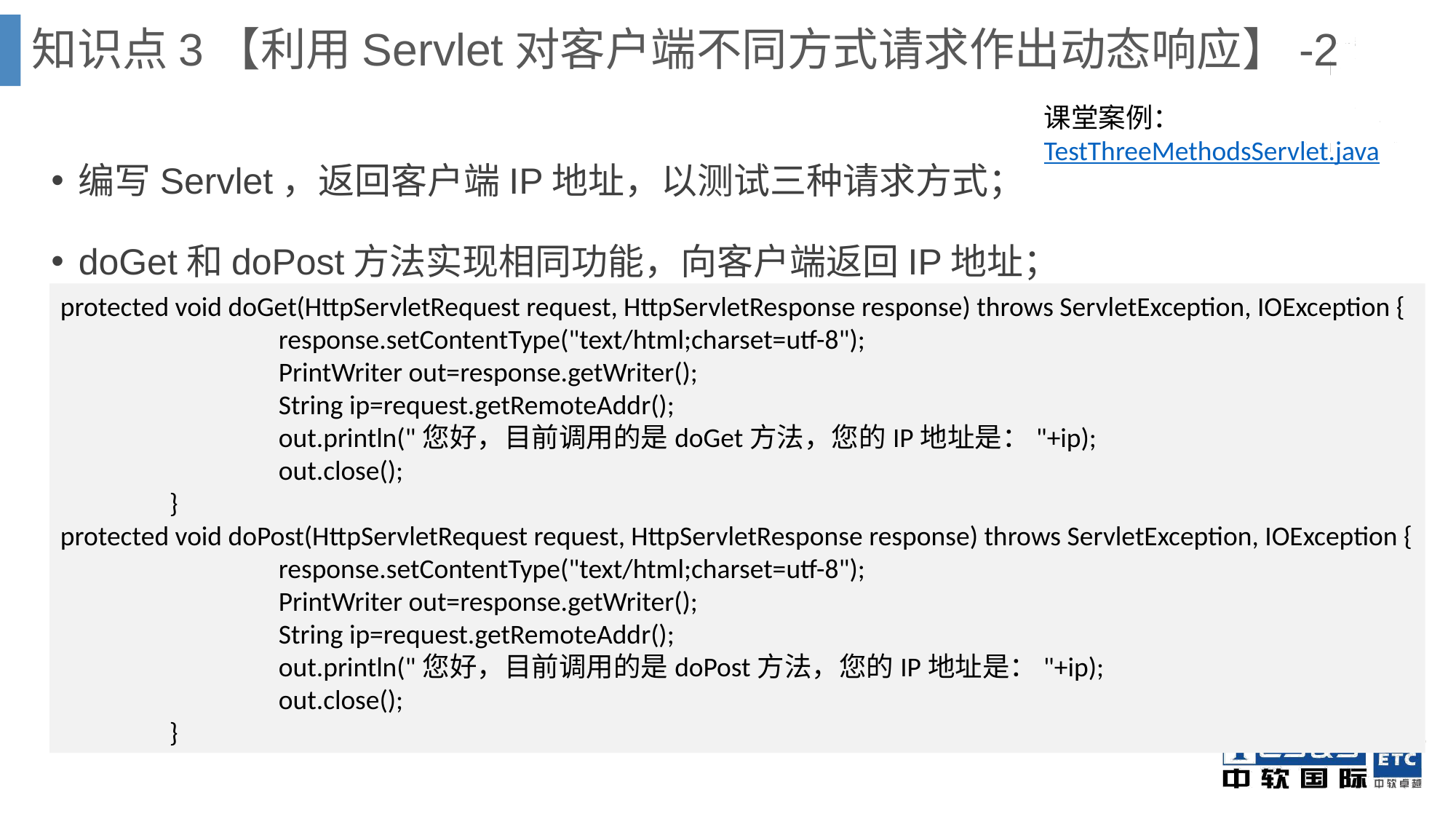

知识点3【利用Servlet对客户端不同方式请求作出动态响应】-2
课堂案例：TestThreeMethodsServlet.java
编写Servlet，返回客户端IP地址，以测试三种请求方式；
doGet和doPost方法实现相同功能，向客户端返回IP地址；
protected void doGet(HttpServletRequest request, HttpServletResponse response) throws ServletException, IOException {
		response.setContentType("text/html;charset=utf-8");
		PrintWriter out=response.getWriter();
		String ip=request.getRemoteAddr();
		out.println("您好，目前调用的是doGet方法，您的IP地址是："+ip);
		out.close();
	}
protected void doPost(HttpServletRequest request, HttpServletResponse response) throws ServletException, IOException {
		response.setContentType("text/html;charset=utf-8");
		PrintWriter out=response.getWriter();
		String ip=request.getRemoteAddr();
		out.println("您好，目前调用的是doPost方法，您的IP地址是："+ip);
		out.close();
	}